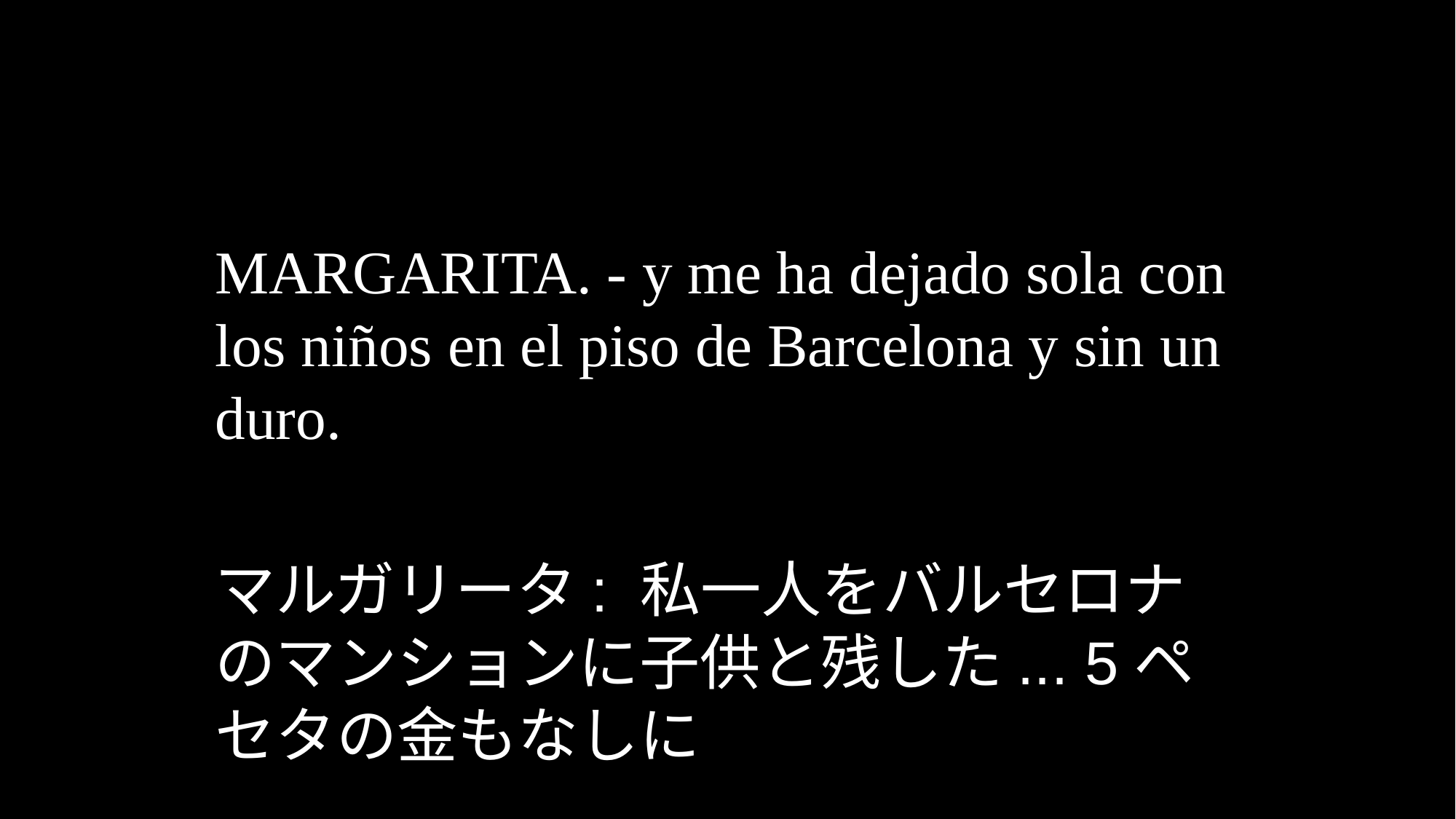

MARGARITA. - y me ha dejado sola con los niños en el piso de Barcelona y sin un duro.

マルガリータ: 私一人をバルセロナのマンションに子供と残した... 5ペセタの金もなしに